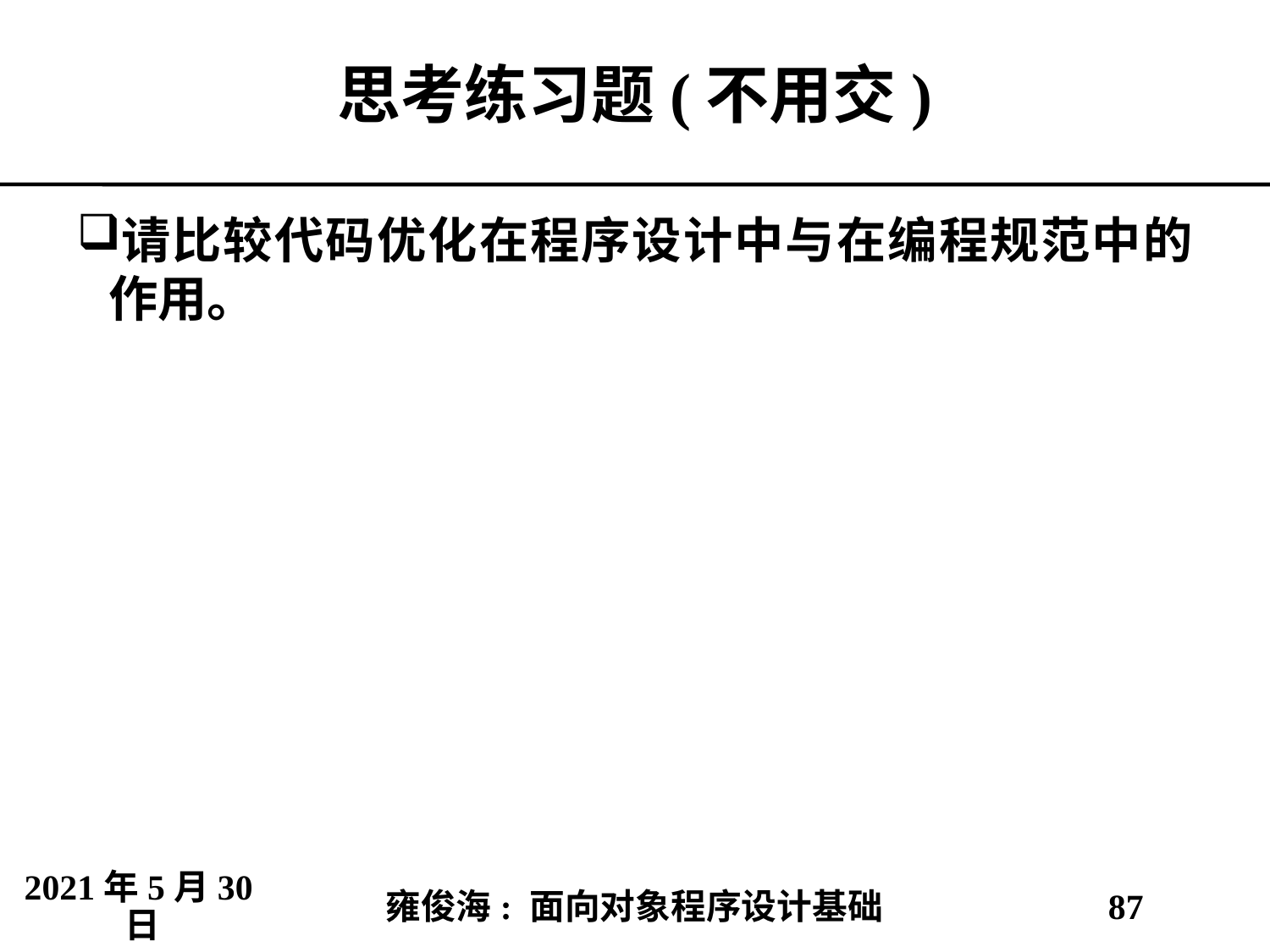

# 思考练习题(不用交)

请比较代码优化在程序设计中与在编程规范中的作用。
2021年5月30日
雍俊海: 面向对象程序设计基础
87